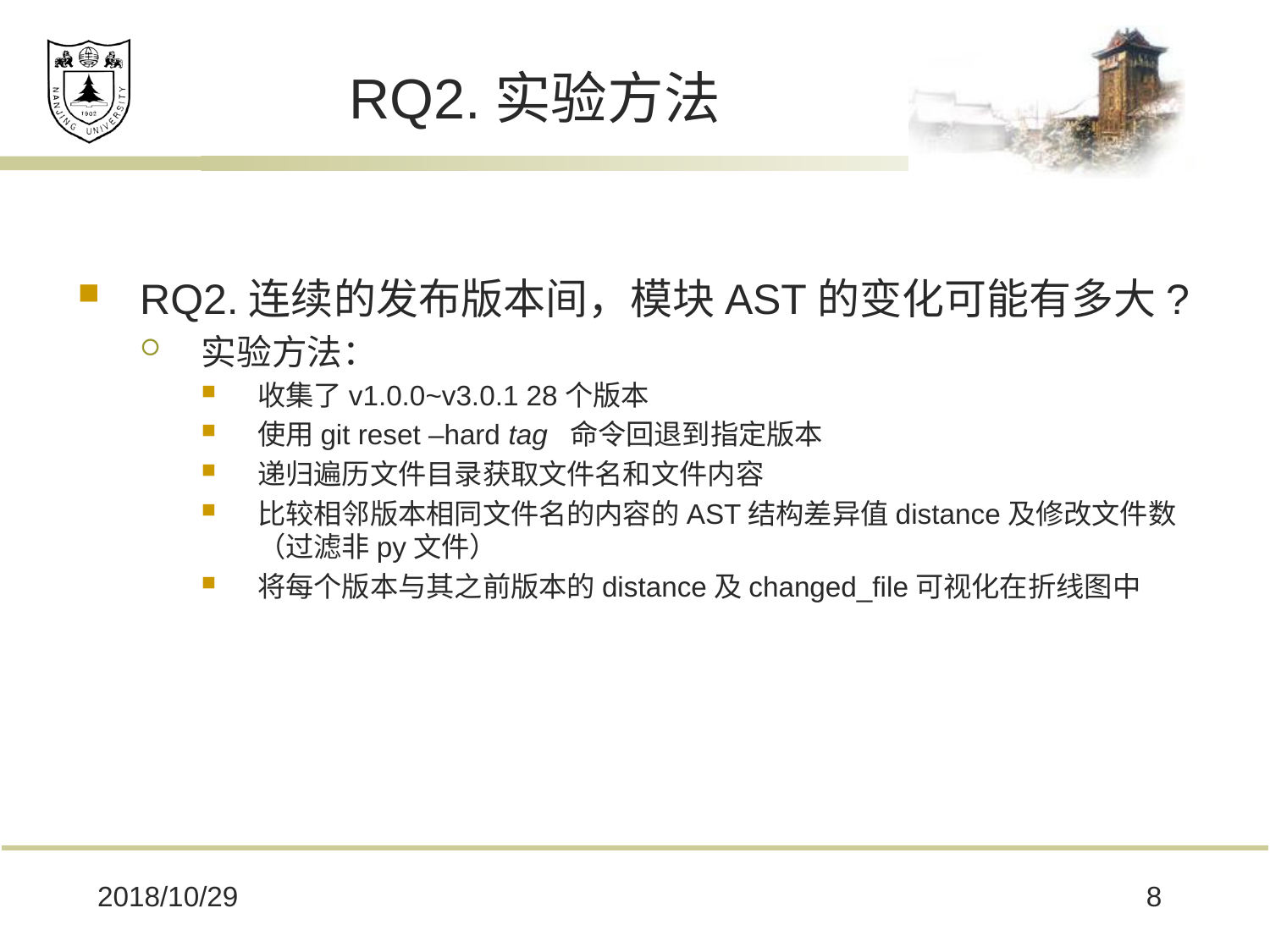

# RQ2.实验方法

RQ2.连续的发布版本间，模块AST的变化可能有多大?
实验方法：
收集了v1.0.0~v3.0.1 28个版本
使用git reset –hard tag  命令回退到指定版本
递归遍历文件目录获取文件名和文件内容
比较相邻版本相同文件名的内容的AST结构差异值distance及修改文件数（过滤非py文件）
将每个版本与其之前版本的distance及changed_file可视化在折线图中

2018/10/29
8